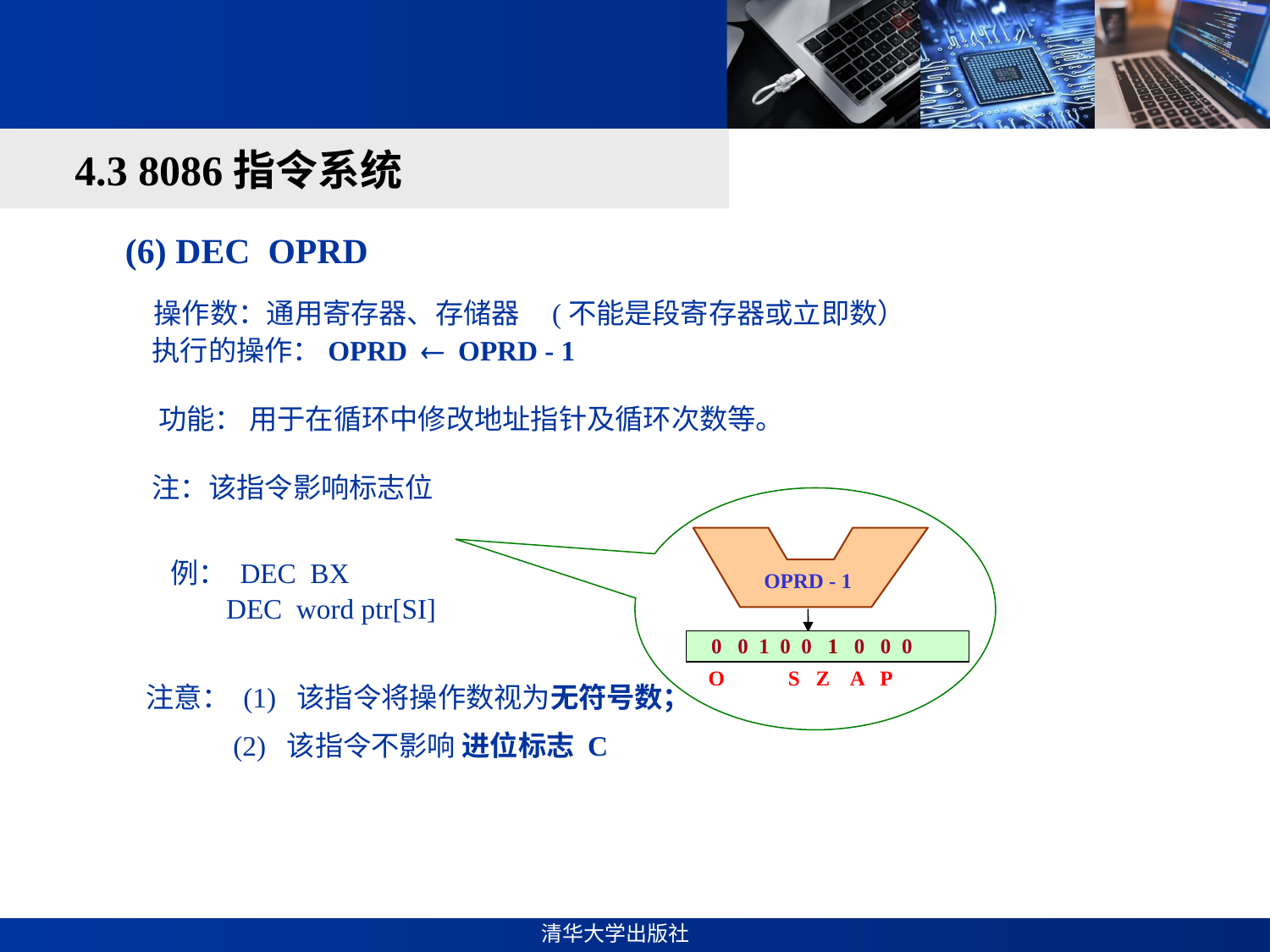

#
4.3 8086指令系统

  (6) DEC  OPRD
      操作数：通用寄存器、存储器    (不能是段寄存器或立即数）
      执行的操作：OPRD  ←  OPRD - 1

       功能： 用于在循环中修改地址指针及循环次数等。

      注：该指令影响标志位

       例： DEC  BX
                 DEC  word ptr[SI]

     注意： (1)  该指令将操作数视为无符号数；
                  (2)  该指令不影响 进位标志 C

       OPRD - 1

0   0  1  0  0   1   0   0  0

     O            S   Z    A   P